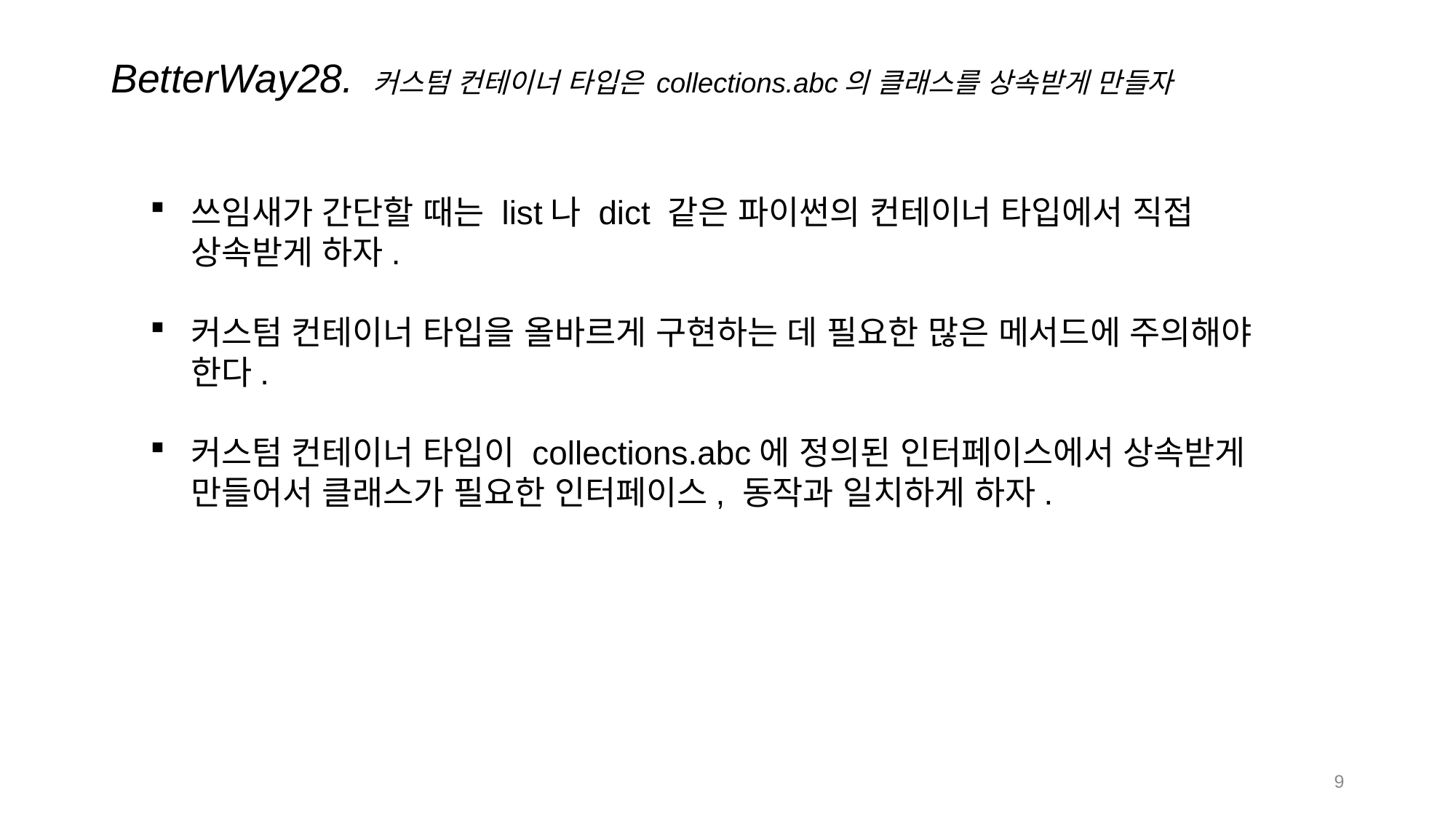

# BetterWay28. 커스텀 컨테이너 타입은 collections.abc의 클래스를 상속받게 만들자
쓰임새가 간단할 때는 list나 dict 같은 파이썬의 컨테이너 타입에서 직접 상속받게 하자.

커스텀 컨테이너 타입을 올바르게 구현하는 데 필요한 많은 메서드에 주의해야 한다.

커스텀 컨테이너 타입이 collections.abc에 정의된 인터페이스에서 상속받게 만들어서 클래스가 필요한 인터페이스, 동작과 일치하게 하자.
9